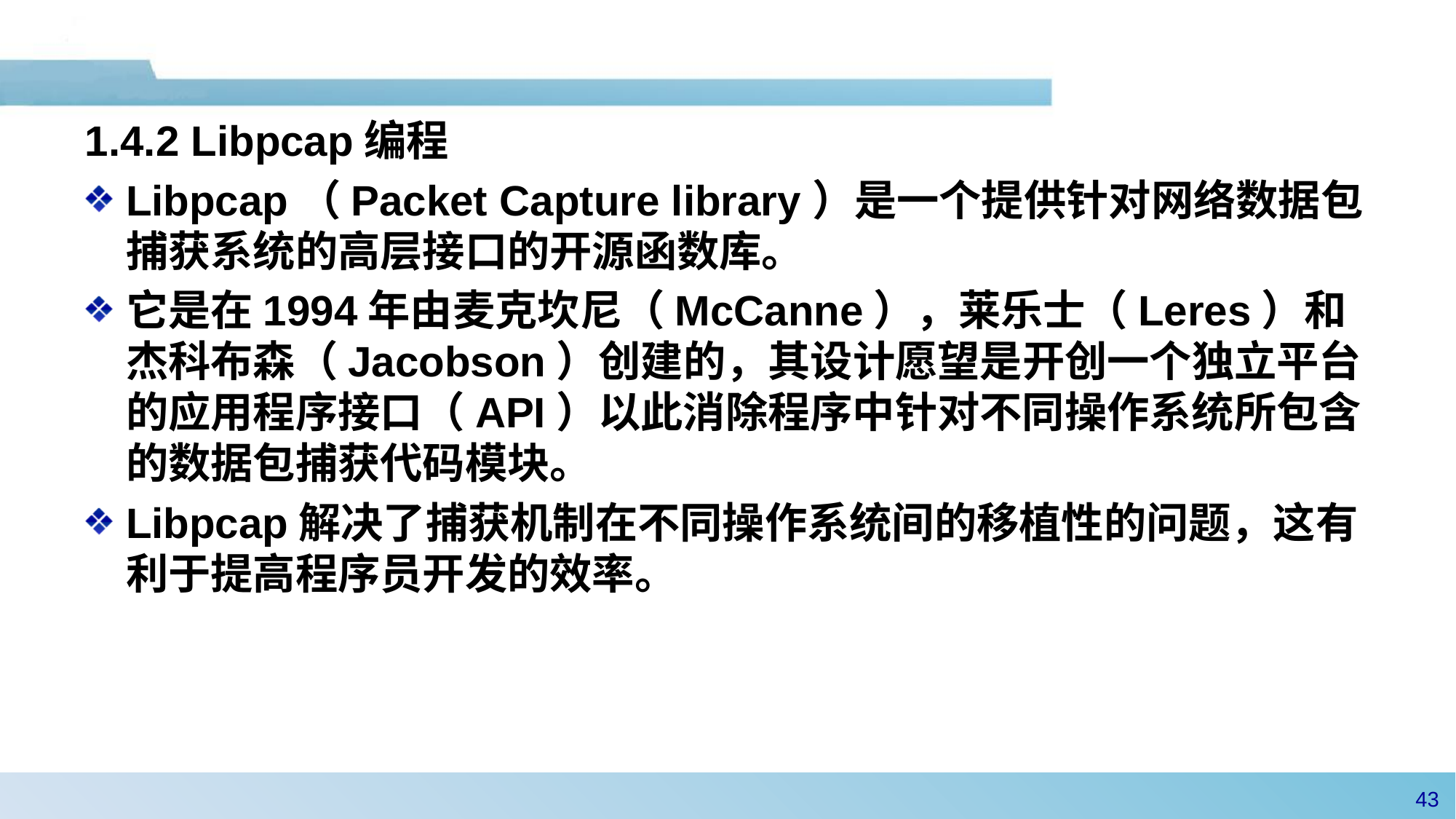

#
1.4.2 Libpcap编程
Libpcap（Packet Capture library）是一个提供针对网络数据包捕获系统的高层接口的开源函数库。
它是在1994年由麦克坎尼（McCanne），莱乐士（Leres）和杰科布森（Jacobson）创建的，其设计愿望是开创一个独立平台的应用程序接口（API）以此消除程序中针对不同操作系统所包含的数据包捕获代码模块。
Libpcap解决了捕获机制在不同操作系统间的移植性的问题，这有利于提高程序员开发的效率。
43